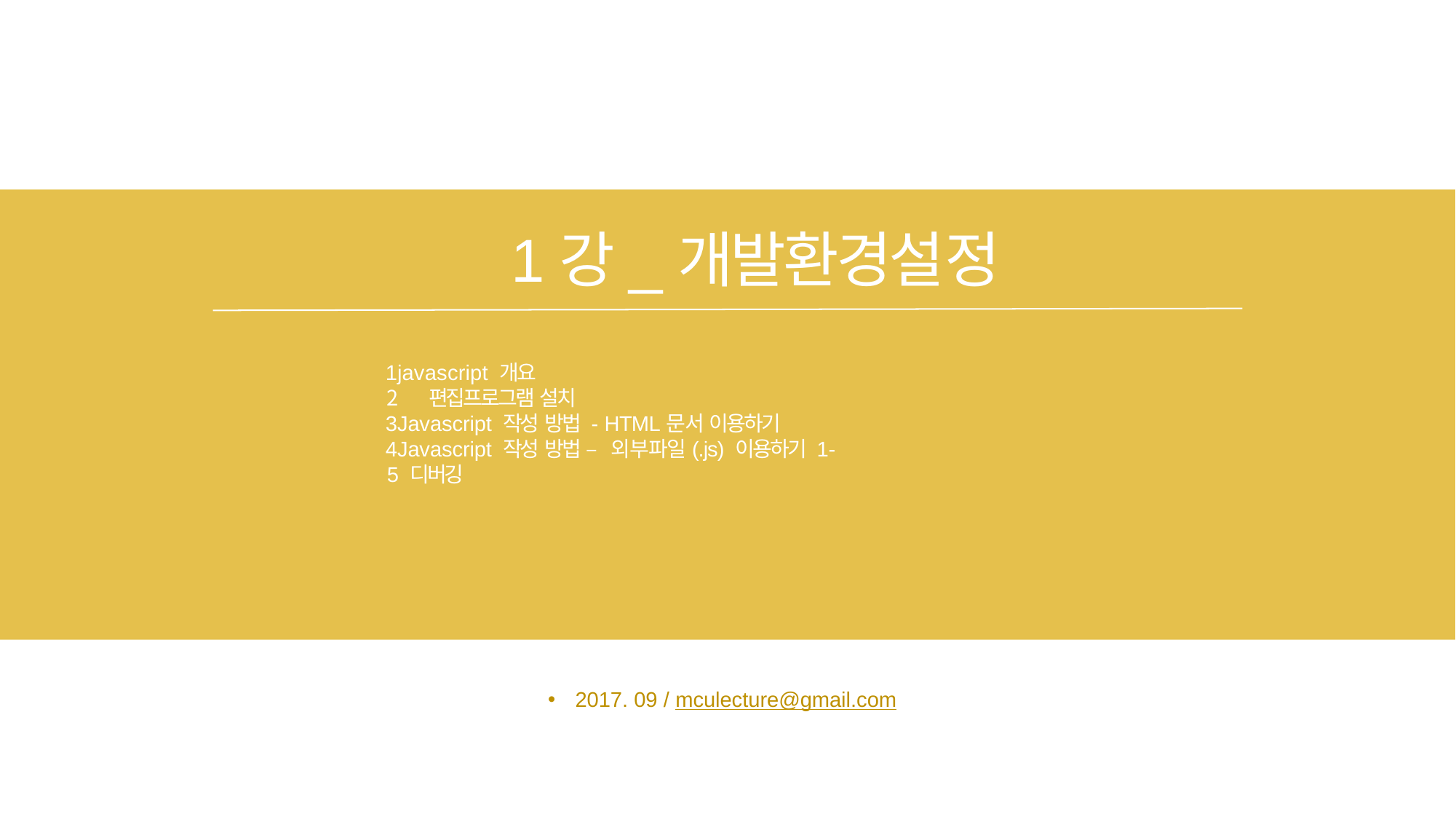

# 1강_개발환경설정

javascript 개요
편집프로그램 설치
Javascript 작성 방법 - HTML문서 이용하기
Javascript 작성 방법 – 외부파일(.js) 이용하기  1-5 디버깅
2017. 09 / mculecture@gmail.com